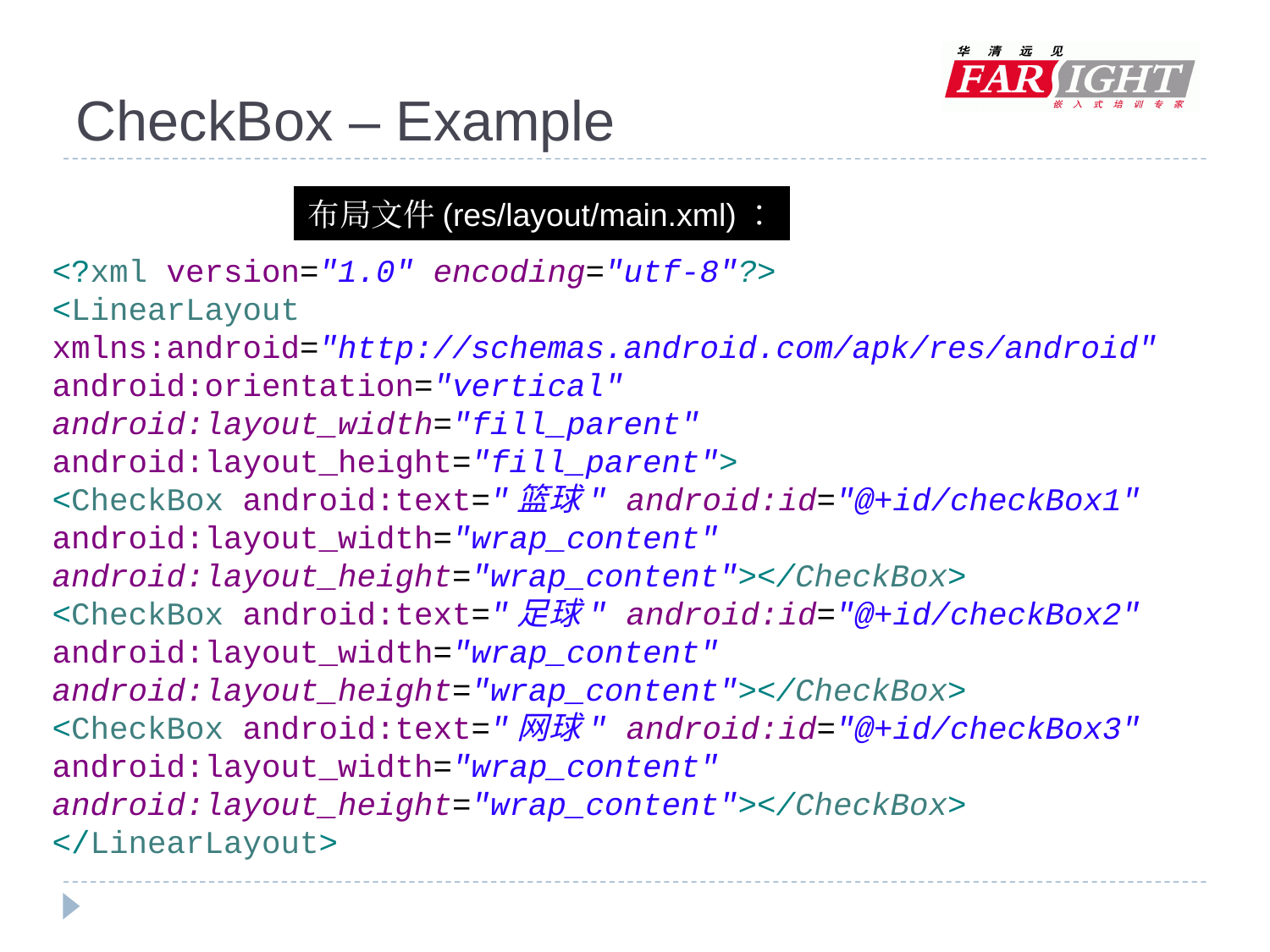

# CheckBox – Example
布局文件(res/layout/main.xml)：
<?xml version="1.0" encoding="utf-8"?>
<LinearLayout xmlns:android="http://schemas.android.com/apk/res/android"
android:orientation="vertical" android:layout_width="fill_parent"
android:layout_height="fill_parent">
<CheckBox android:text="篮球" android:id="@+id/checkBox1"
android:layout_width="wrap_content" android:layout_height="wrap_content"></CheckBox>
<CheckBox android:text="足球" android:id="@+id/checkBox2"
android:layout_width="wrap_content" android:layout_height="wrap_content"></CheckBox>
<CheckBox android:text="网球" android:id="@+id/checkBox3"
android:layout_width="wrap_content" android:layout_height="wrap_content"></CheckBox>
</LinearLayout>